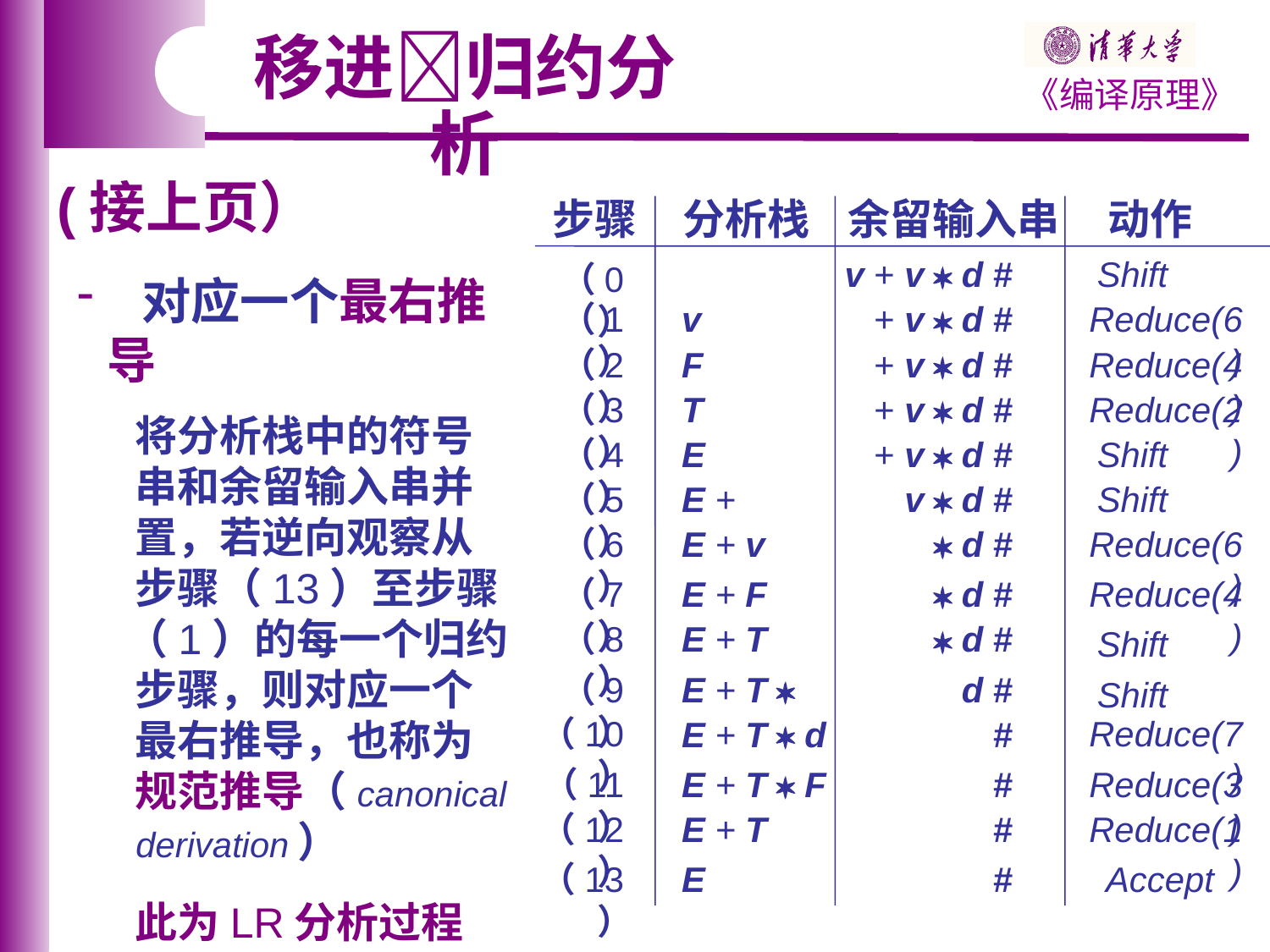

移进−归约分析
(接上页）
步骤
分析栈
余留输入串
动作

v + v ∗ d #
Shift
（0）
  对应一个最右推导

     将分析栈中的符号
     串和余留输入串并
     置，若逆向观察从
     步骤（13）至步骤
    （1）的每一个归约
     步骤，则对应一个
     最右推导，也称为
     规范推导（canonical
      derivation）

     此为LR分析过程
     句柄作为“可归约串”
（1）
v
+ v ∗ d #
Reduce(6)
（2）
F
+ v ∗ d #
Reduce(4)
（3）
T
+ v ∗ d #
Reduce(2)
（4）
E
+ v ∗ d #
Shift
（5）
E +
 v ∗ d #
Shift
（6）
E + v
∗ d #
Reduce(6)
（7）
E + F
  ∗ d #
Reduce(4)
（8）
E + T
  ∗ d #
Shift
（9）
E + T ∗
   d #
Shift
（10）
E + T ∗ d
    #
Reduce(7)
（11）
E + T ∗ F
    #
Reduce(3)
（12）
E + T
    #
Reduce(1)
（13）
E
    #
Accept